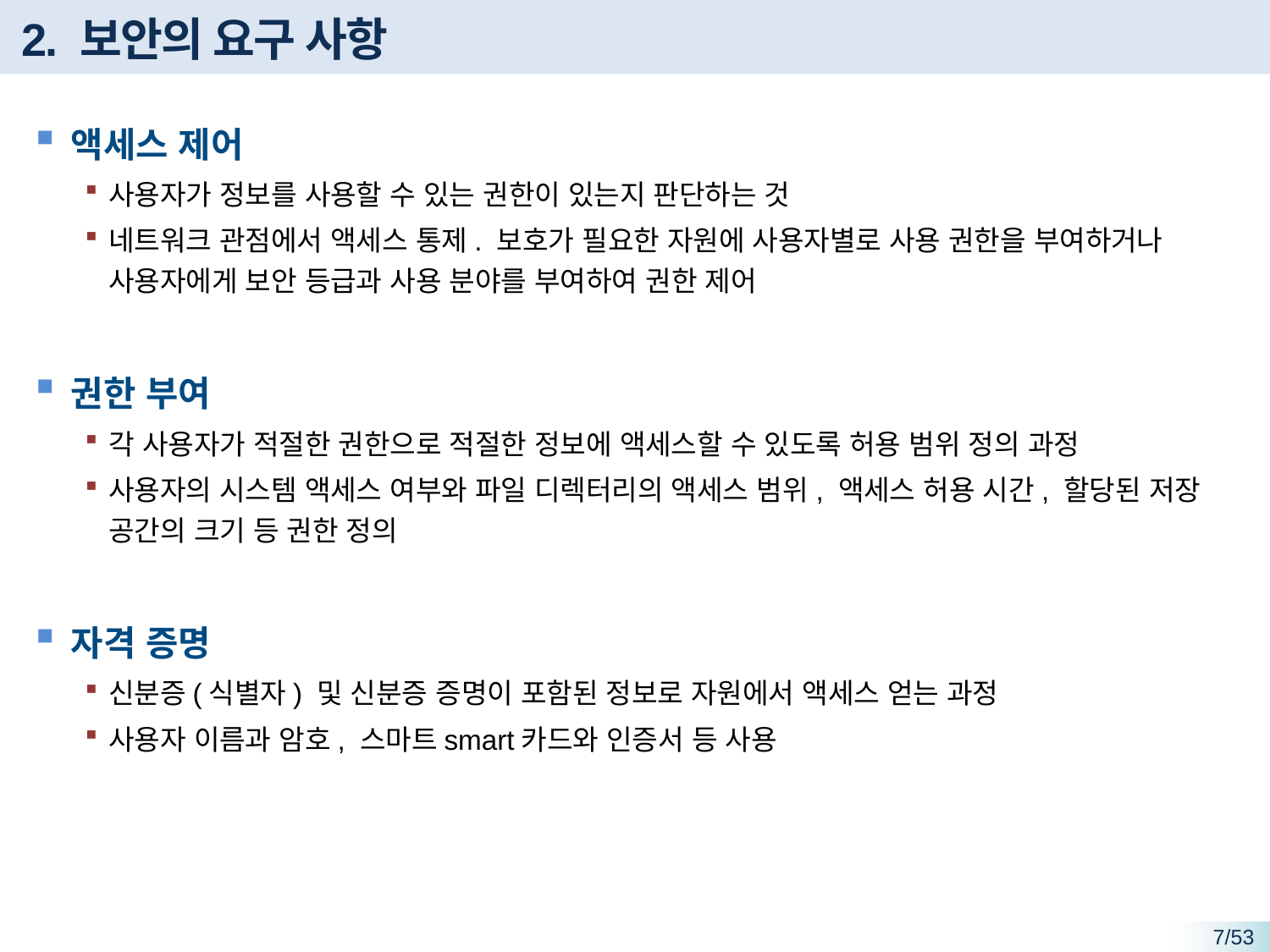

# 2. 보안의 요구 사항
액세스 제어
사용자가 정보를 사용할 수 있는 권한이 있는지 판단하는 것
네트워크 관점에서 액세스 통제. 보호가 필요한 자원에 사용자별로 사용 권한을 부여하거나 사용자에게 보안 등급과 사용 분야를 부여하여 권한 제어

권한 부여
각 사용자가 적절한 권한으로 적절한 정보에 액세스할 수 있도록 허용 범위 정의 과정
사용자의 시스템 액세스 여부와 파일 디렉터리의 액세스 범위, 액세스 허용 시간, 할당된 저장 공간의 크기 등 권한 정의

자격 증명
신분증(식별자) 및 신분증 증명이 포함된 정보로 자원에서 액세스 얻는 과정
사용자 이름과 암호, 스마트smart카드와 인증서 등 사용